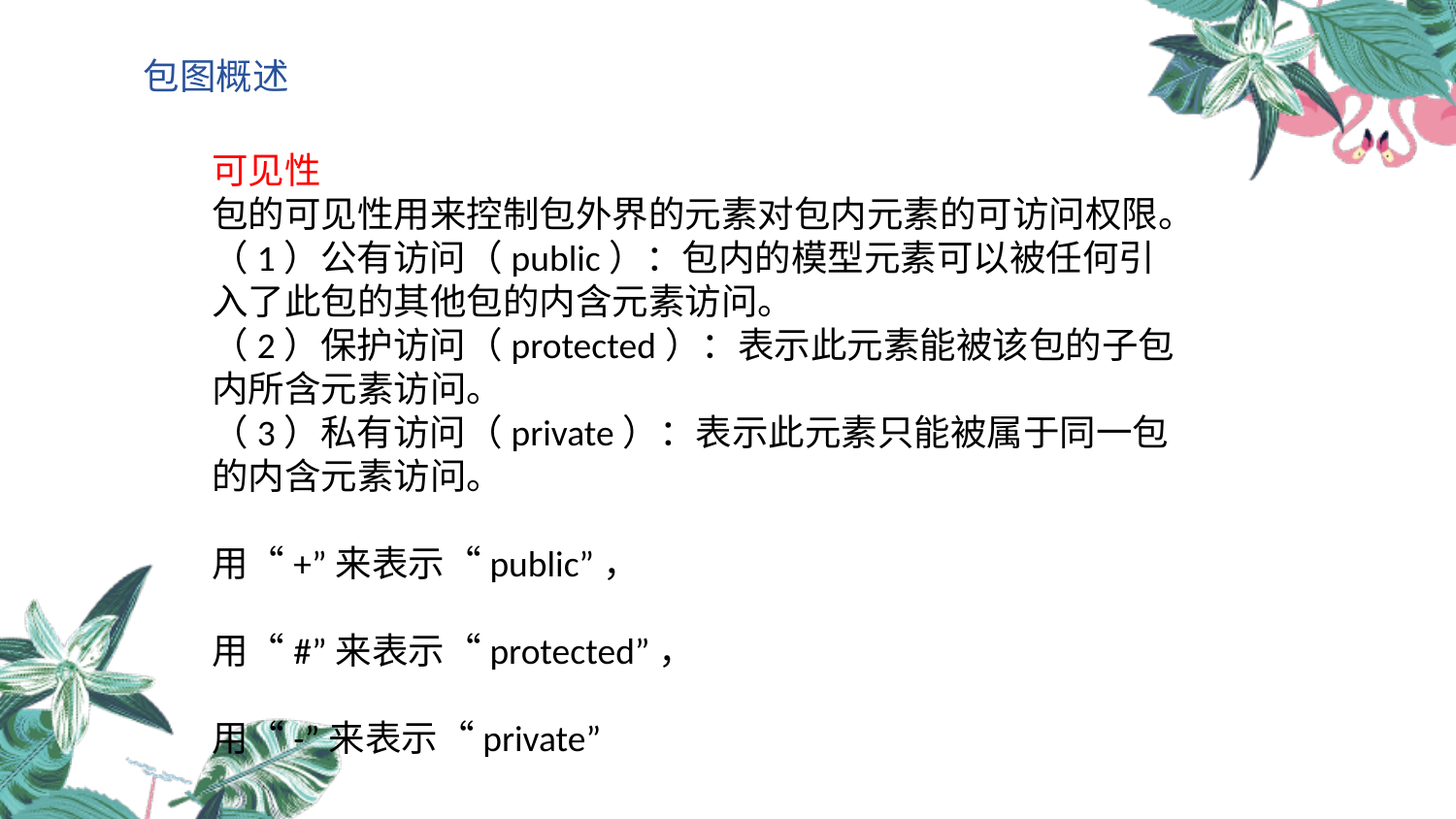

包图概述
可见性
包的可见性用来控制包外界的元素对包内元素的可访问权限。
（1）公有访问（public）：包内的模型元素可以被任何引入了此包的其他包的内含元素访问。
（2）保护访问（protected）：表示此元素能被该包的子包内所含元素访问。
（3）私有访问（private）：表示此元素只能被属于同一包的内含元素访问。

用“+”来表示“public”，

用“#”来表示“protected”，

用“-”来表示“private”